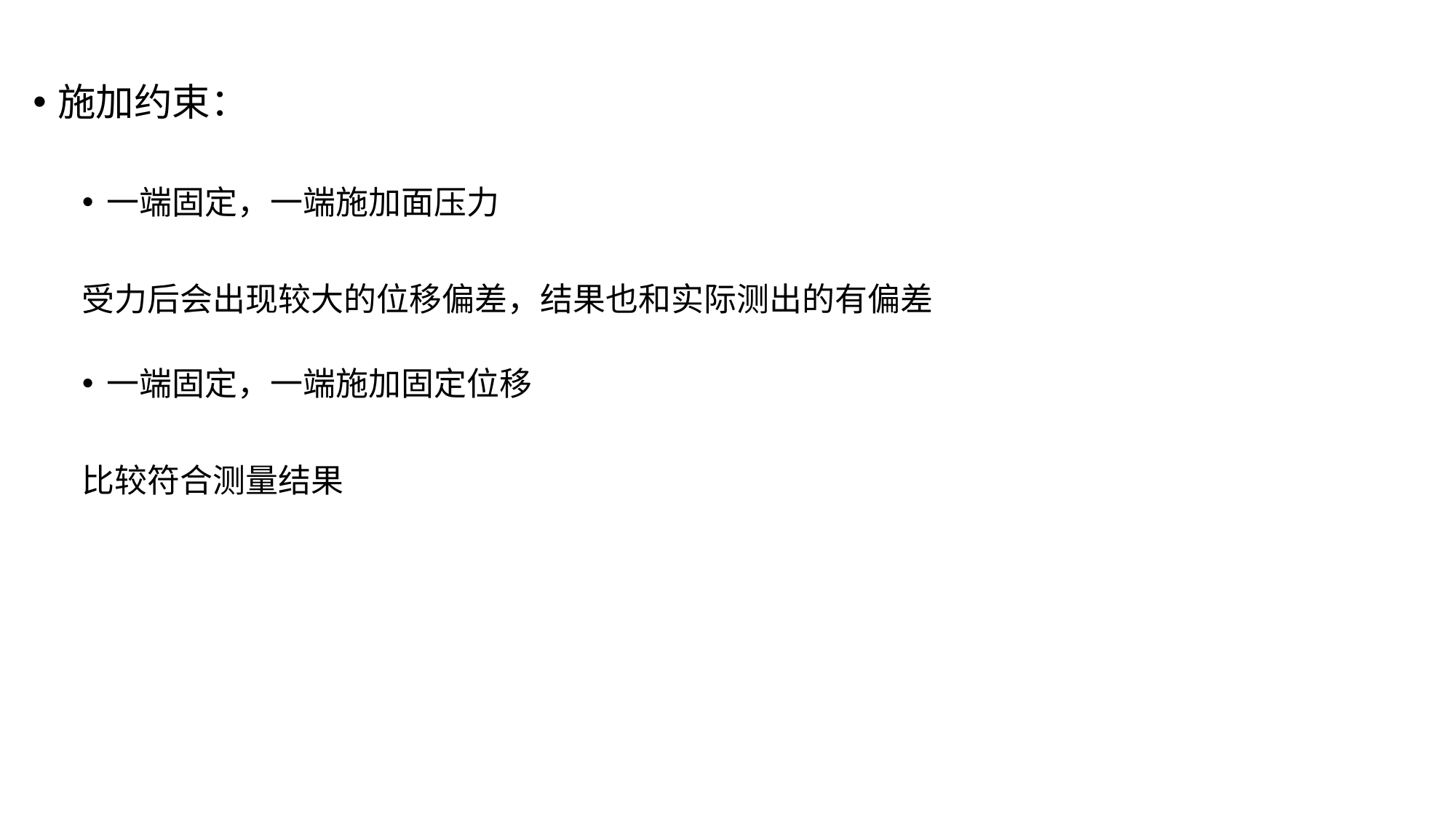

施加约束：

一端固定，一端施加面压力

受力后会出现较大的位移偏差，结果也和实际测出的有偏差

一端固定，一端施加固定位移

比较符合测量结果